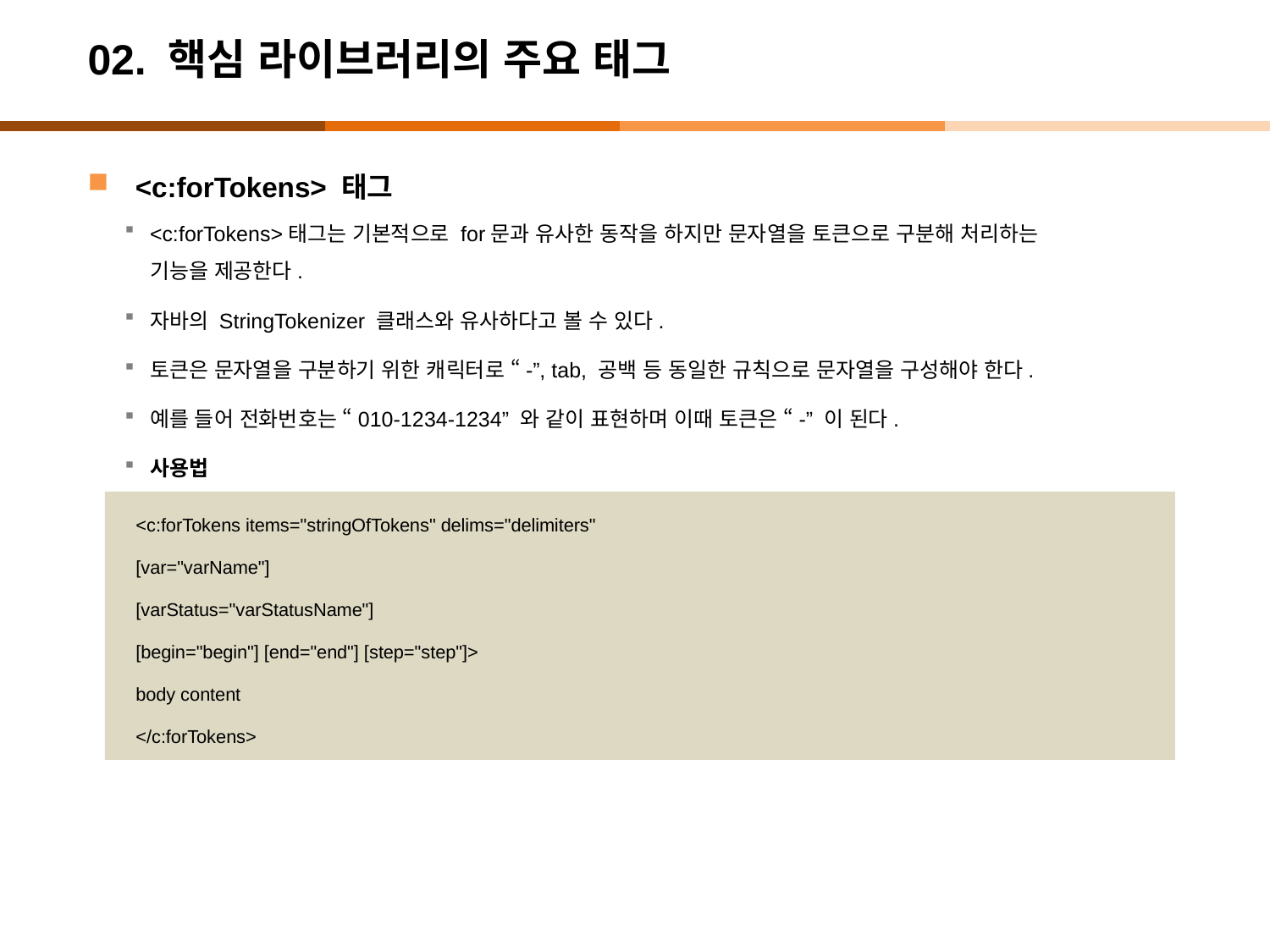

# 02. 핵심 라이브러리의 주요 태그
<c:forTokens> 태그
<c:forTokens>태그는 기본적으로 for문과 유사한 동작을 하지만 문자열을 토큰으로 구분해 처리하는 기능을 제공한다.
자바의 StringTokenizer 클래스와 유사하다고 볼 수 있다.
토큰은 문자열을 구분하기 위한 캐릭터로 “-”, tab, 공백 등 동일한 규칙으로 문자열을 구성해야 한다.
예를 들어 전화번호는 “010-1234-1234” 와 같이 표현하며 이때 토큰은 “-” 이 된다.
사용법

<c:forTokens items="stringOfTokens" delims="delimiters"
[var="varName"]
[varStatus="varStatusName"]
[begin="begin"] [end="end"] [step="step"]>
body content
</c:forTokens>